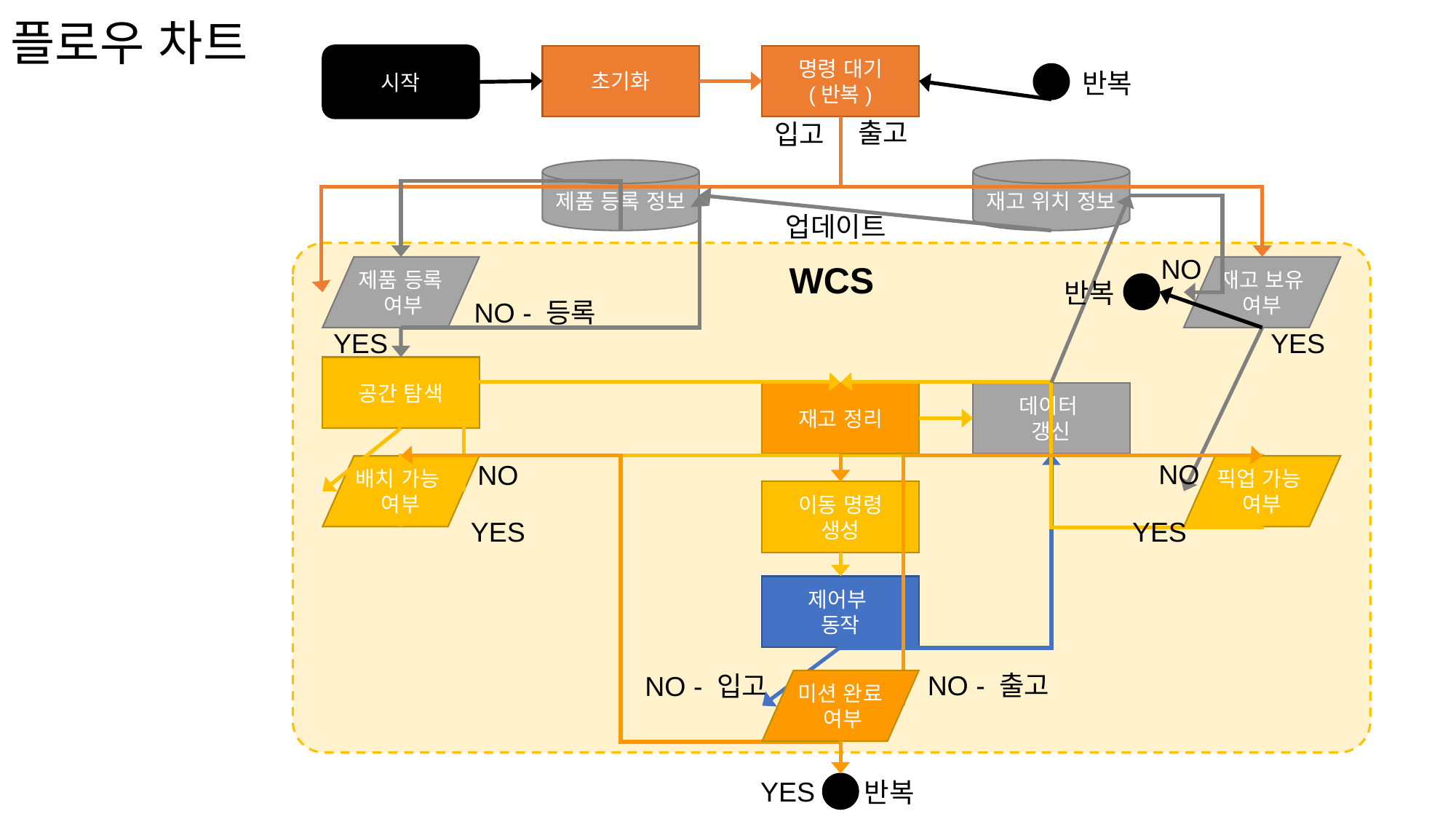

# 플로우 차트
시작
초기화
명령 대기
(반복)

반복
출고
입고
제품 등록 정보
재고 위치 정보
업데이트
WCS
NO
제품 등록
 여부
재고 보유 여부

반복
NO - 등록
YES
YES
공간 탐색
데이터
갱신
재고 정리
배치 가능
여부
픽업 가능
여부
NO
NO
이동 명령
생성
YES
YES
제어부
동작
NO - 출고
NO - 입고
미션 완료
 여부

YES
반복